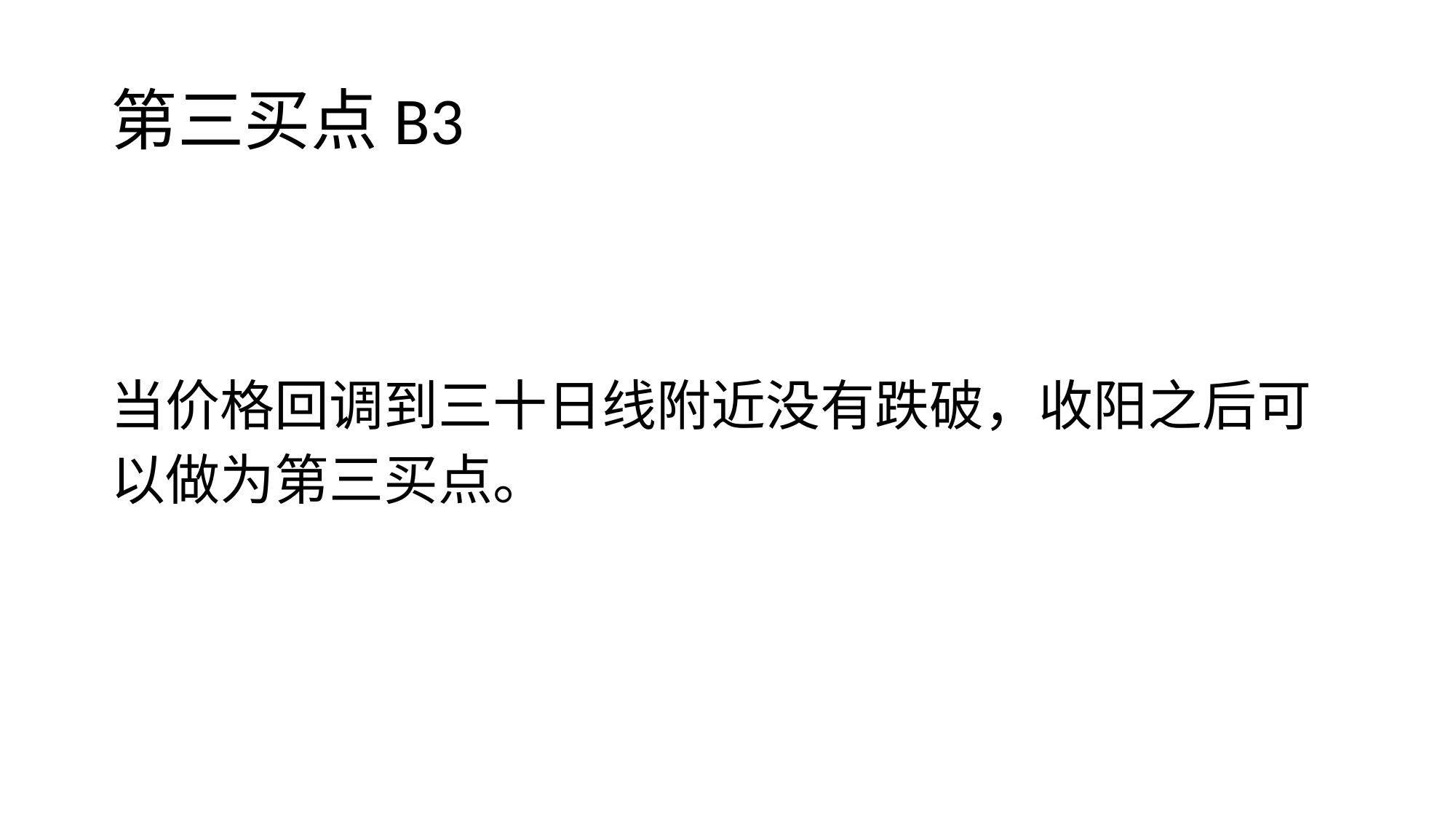

# 第三买点B3

当价格回调到三十日线附近没有跌破，收阳之后可
以做为第三买点。